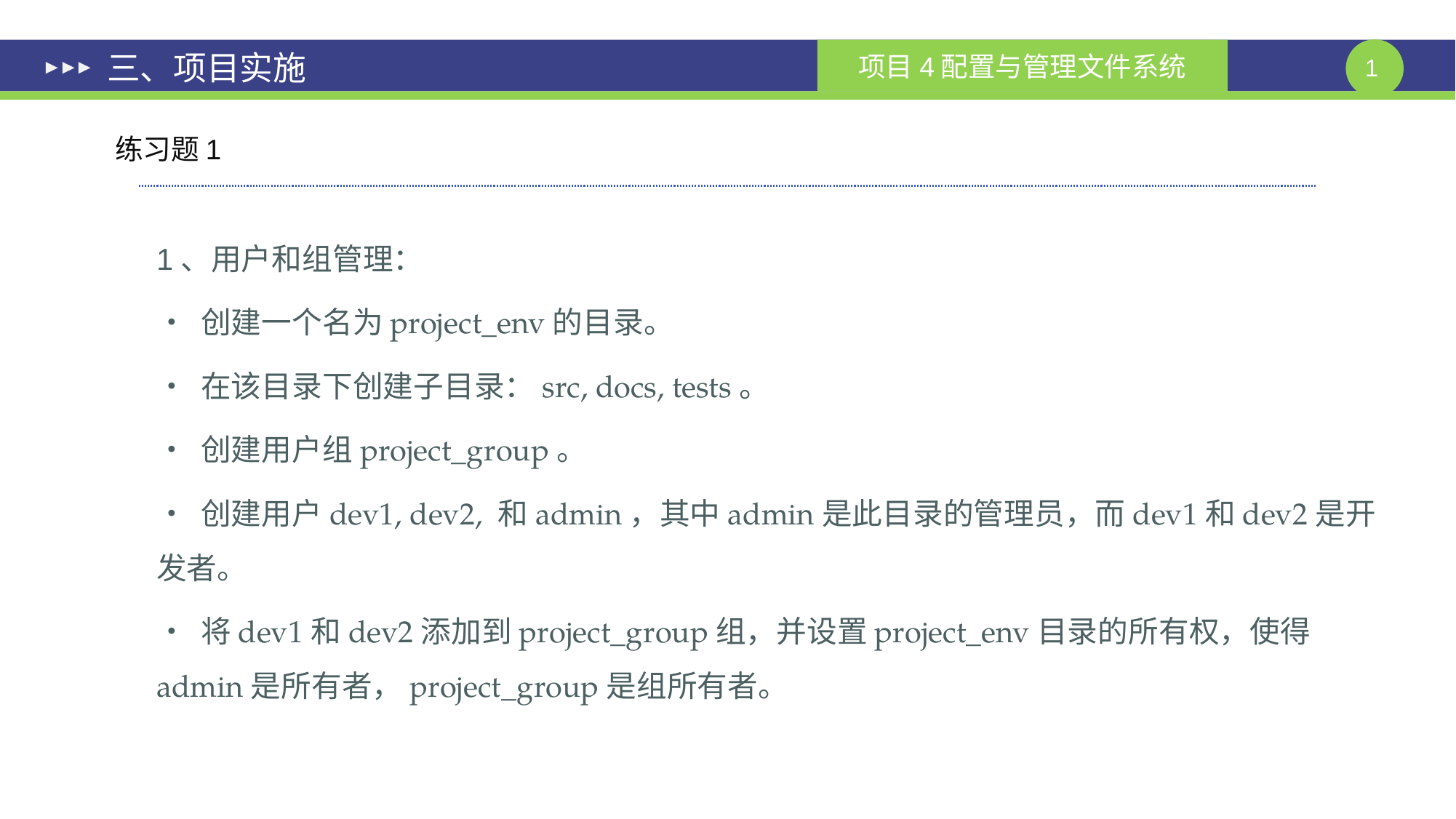

# 三、项目实施
练习题1

1、用户和组管理：
• 创建一个名为project_env的目录。
• 在该目录下创建子目录：src, docs, tests。
• 创建用户组project_group。
• 创建用户dev1, dev2, 和admin，其中admin是此目录的管理员，而dev1和dev2是开发者。
• 将dev1和dev2添加到project_group组，并设置project_env目录的所有权，使得admin是所有者，project_group是组所有者。